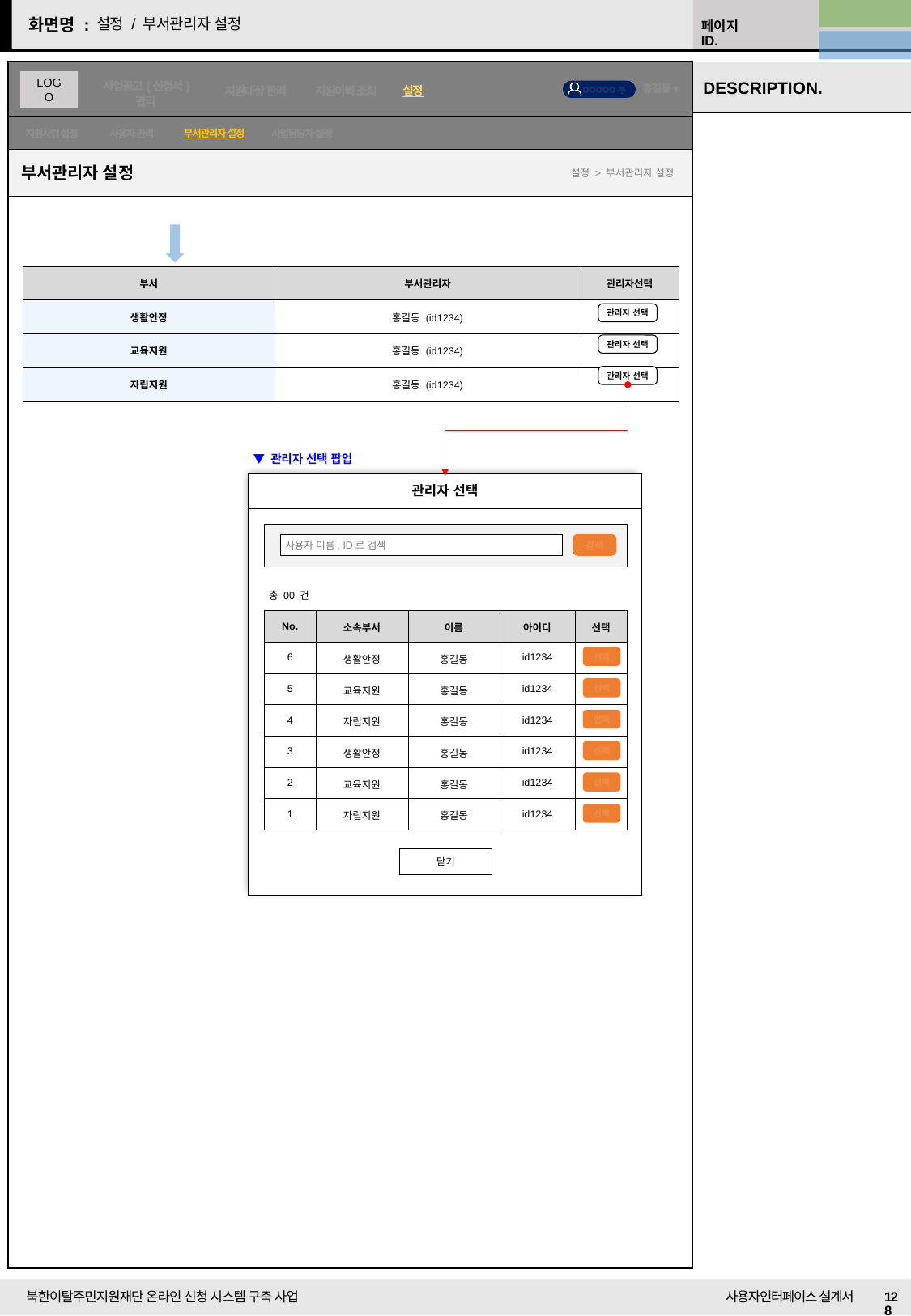

22/09/13 수정
설정 / 부서관리자 설정

22/09/16 수정
부서관리자 설정
부서관리자 설정
설정 > 부서관리자 설정

| 부서 | 부서관리자 | 관리자선택 |
| --- | --- | --- |
| 생활안정 | 홍길동 (id1234) |  |
| 교육지원 | 홍길동 (id1234) |  |
| 자립지원 | 홍길동 (id1234) |  |
관리자 선택
관리자 선택
관리자 선택
▼ 관리자 선택 팝업

관리자 선택

검색
사용자 이름, ID로 검색
총 00 건
| No. | 소속부서 | 이름 | 아이디 | 선택 |
| --- | --- | --- | --- | --- |
| 6 | 생활안정 | 홍길동 | id1234 |  |
| 5 | 교육지원 | 홍길동 | id1234 |  |
| 4 | 자립지원 | 홍길동 | id1234 |  |
| 3 | 생활안정 | 홍길동 | id1234 |  |
| 2 | 교육지원 | 홍길동 | id1234 |  |
| 1 | 자립지원 | 홍길동 | id1234 |  |
선택
선택
선택
선택
선택
선택
닫기
128